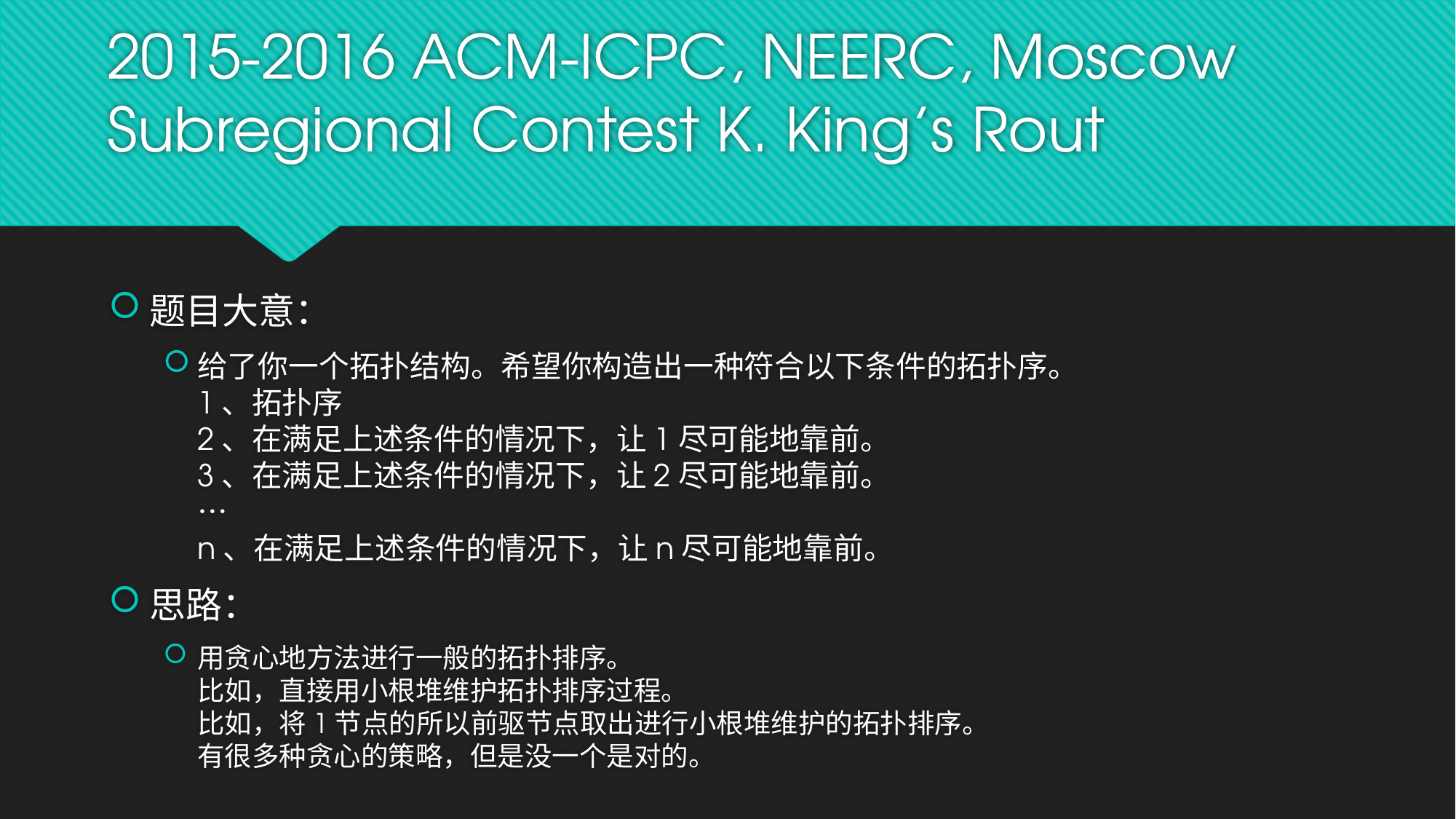

# 2015-2016 ACM-ICPC, NEERC, Moscow Subregional Contest K. King’s Rout
题目大意：
给了你一个拓扑结构。希望你构造出一种符合以下条件的拓扑序。 
1、拓扑序 
2、在满足上述条件的情况下，让1尽可能地靠前。 
3、在满足上述条件的情况下，让2尽可能地靠前。 
… 
n、在满足上述条件的情况下，让n尽可能地靠前。
思路：
用贪心地方法进行一般的拓扑排序。 
比如，直接用小根堆维护拓扑排序过程。 
比如，将1节点的所以前驱节点取出进行小根堆维护的拓扑排序。 
有很多种贪心的策略，但是没一个是对的。